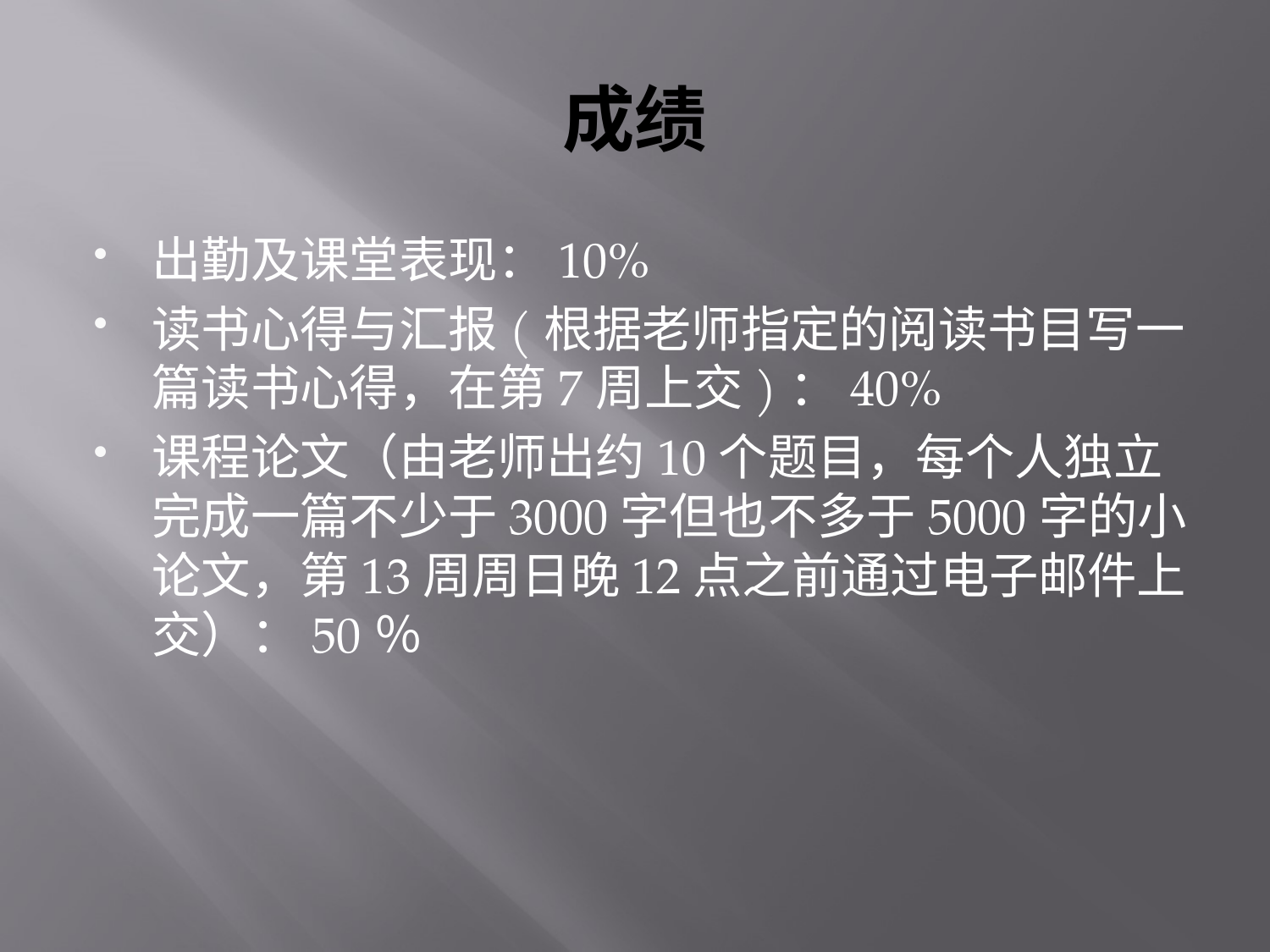

# 成绩
出勤及课堂表现：10%
读书心得与汇报(根据老师指定的阅读书目写一篇读书心得，在第7周上交)：40%
课程论文（由老师出约10个题目，每个人独立完成一篇不少于3000字但也不多于5000字的小论文，第13周周日晚12点之前通过电子邮件上交）：50％